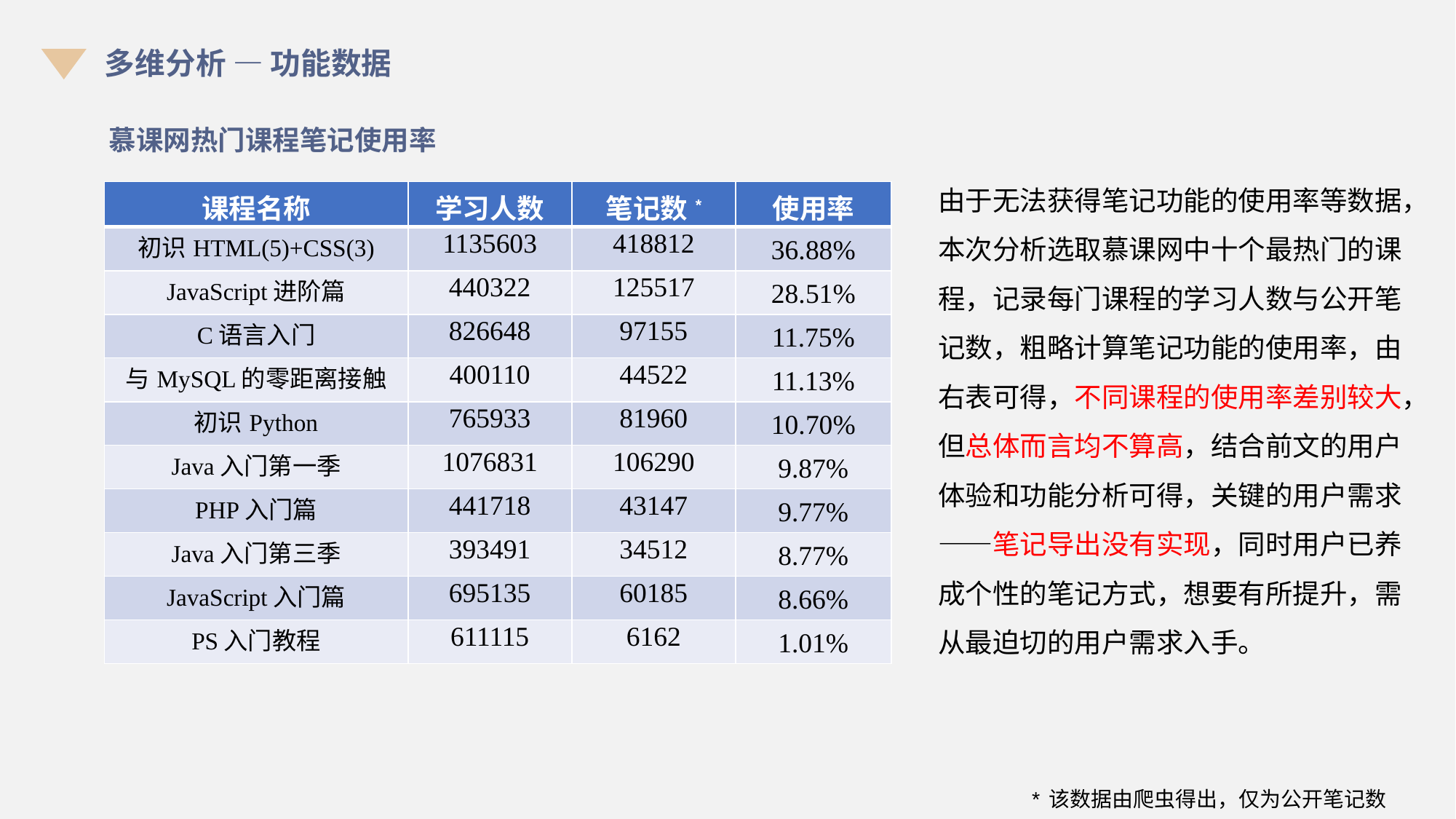

多维分析 — 功能数据

慕课网热门课程笔记使用率
由于无法获得笔记功能的使用率等数据，本次分析选取慕课网中十个最热门的课程，记录每门课程的学习人数与公开笔记数，粗略计算笔记功能的使用率，由右表可得，不同课程的使用率差别较大，但总体而言均不算高，结合前文的用户体验和功能分析可得，关键的用户需求——笔记导出没有实现，同时用户已养成个性的笔记方式，想要有所提升，需从最迫切的用户需求入手。
| 课程名称 | 学习人数 | 笔记数\* | 使用率 |
| --- | --- | --- | --- |
| 初识HTML(5)+CSS(3) | 1135603 | 418812 | 36.88% |
| JavaScript进阶篇 | 440322 | 125517 | 28.51% |
| C语言入门 | 826648 | 97155 | 11.75% |
| 与MySQL的零距离接触 | 400110 | 44522 | 11.13% |
| 初识Python | 765933 | 81960 | 10.70% |
| Java入门第一季 | 1076831 | 106290 | 9.87% |
| PHP入门篇 | 441718 | 43147 | 9.77% |
| Java入门第三季 | 393491 | 34512 | 8.77% |
| JavaScript入门篇 | 695135 | 60185 | 8.66% |
| PS入门教程 | 611115 | 6162 | 1.01% |
*该数据由爬虫得出，仅为公开笔记数